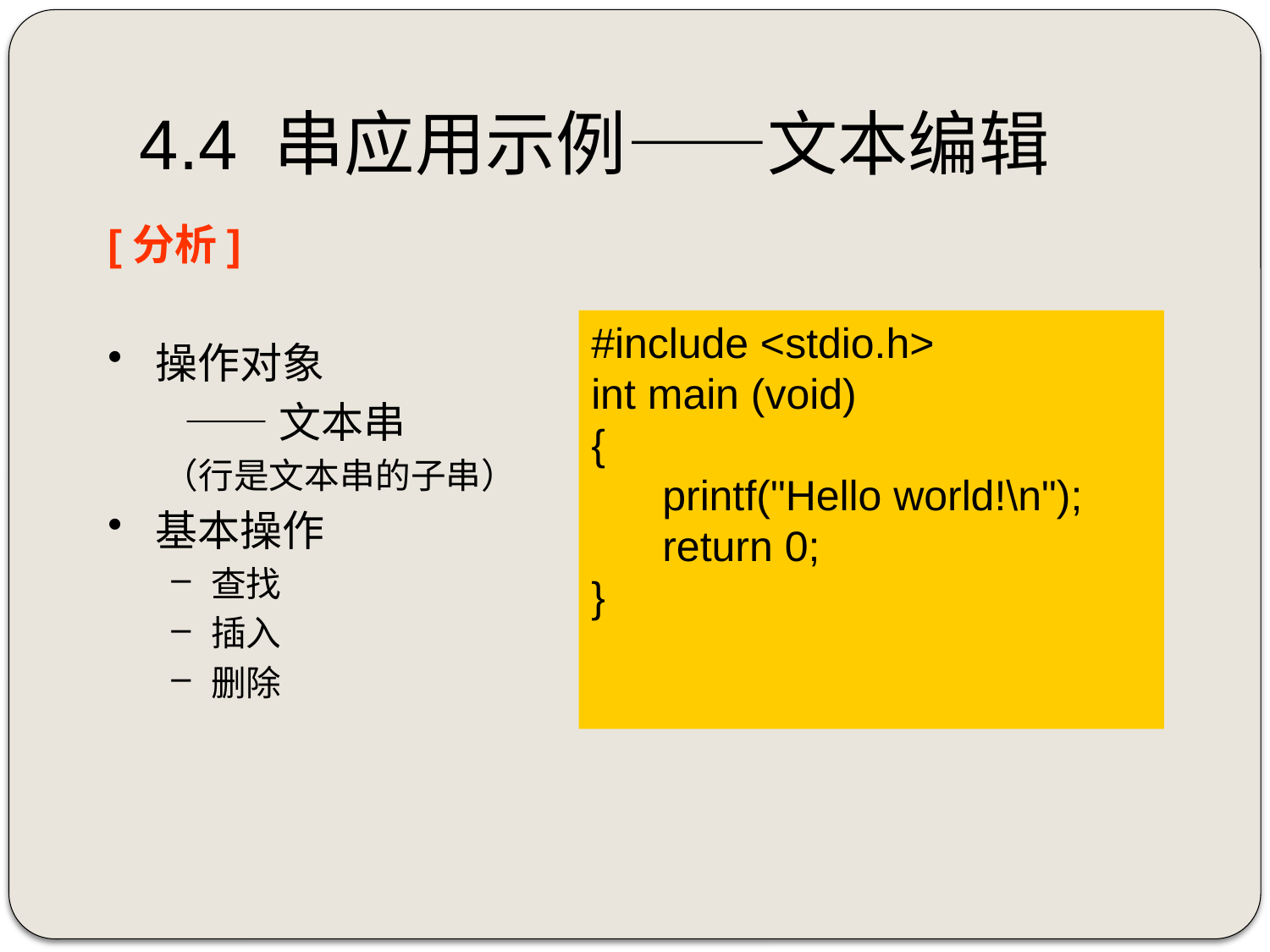

# 4.4 串应用示例——文本编辑
[分析]

操作对象
        ——文本串
      （行是文本串的子串）
基本操作
查找
插入
删除

#include <stdio.h>
int main (void)
{
      printf("Hello world!\n");
      return 0;
}